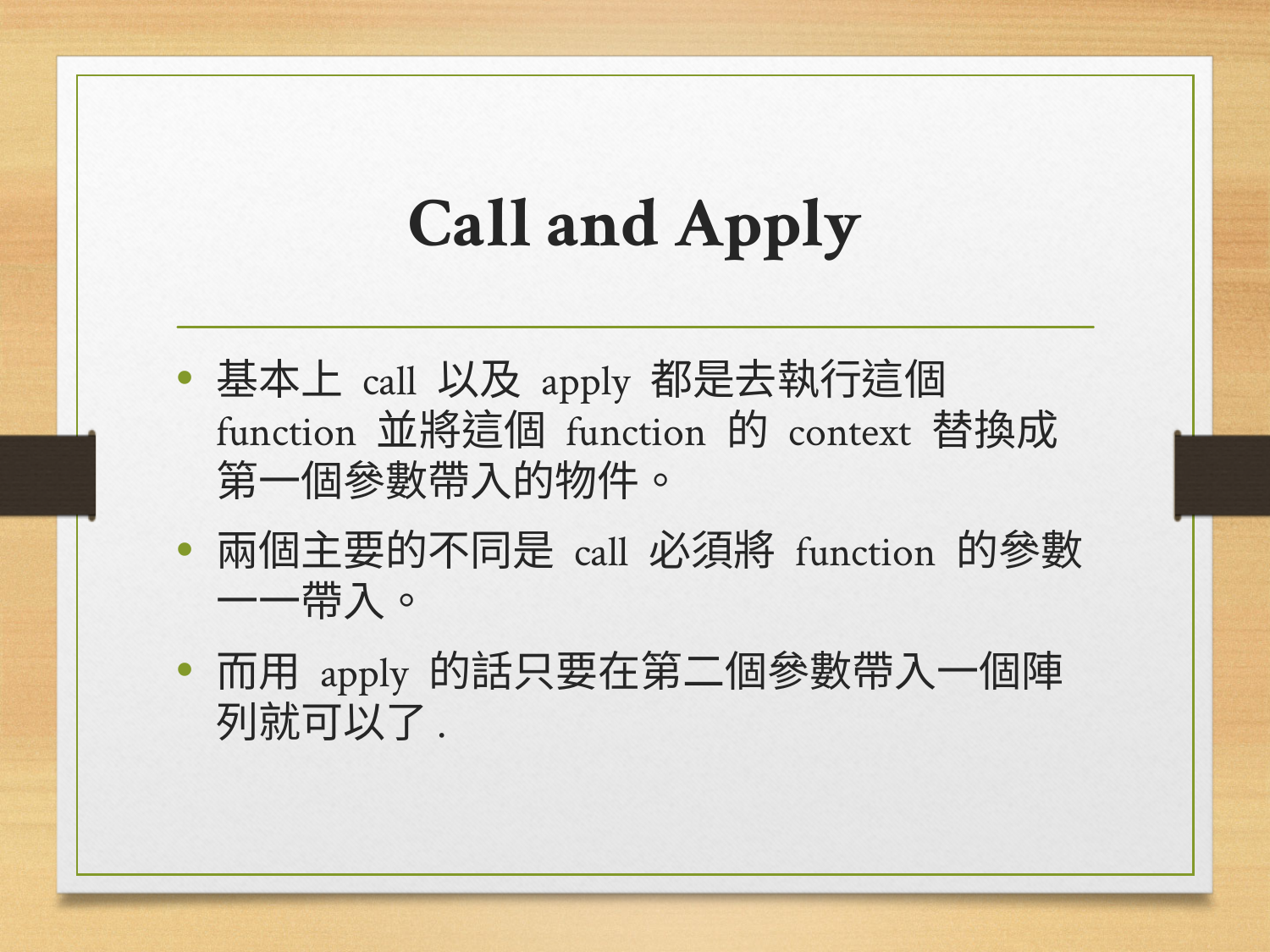

# Call and Apply
基本上 call 以及 apply 都是去執行這個 function 並將這個 function 的 context 替換成第一個參數帶入的物件。
兩個主要的不同是 call 必須將 function 的參數一一帶入。
而用 apply 的話只要在第二個參數帶入一個陣列就可以了.